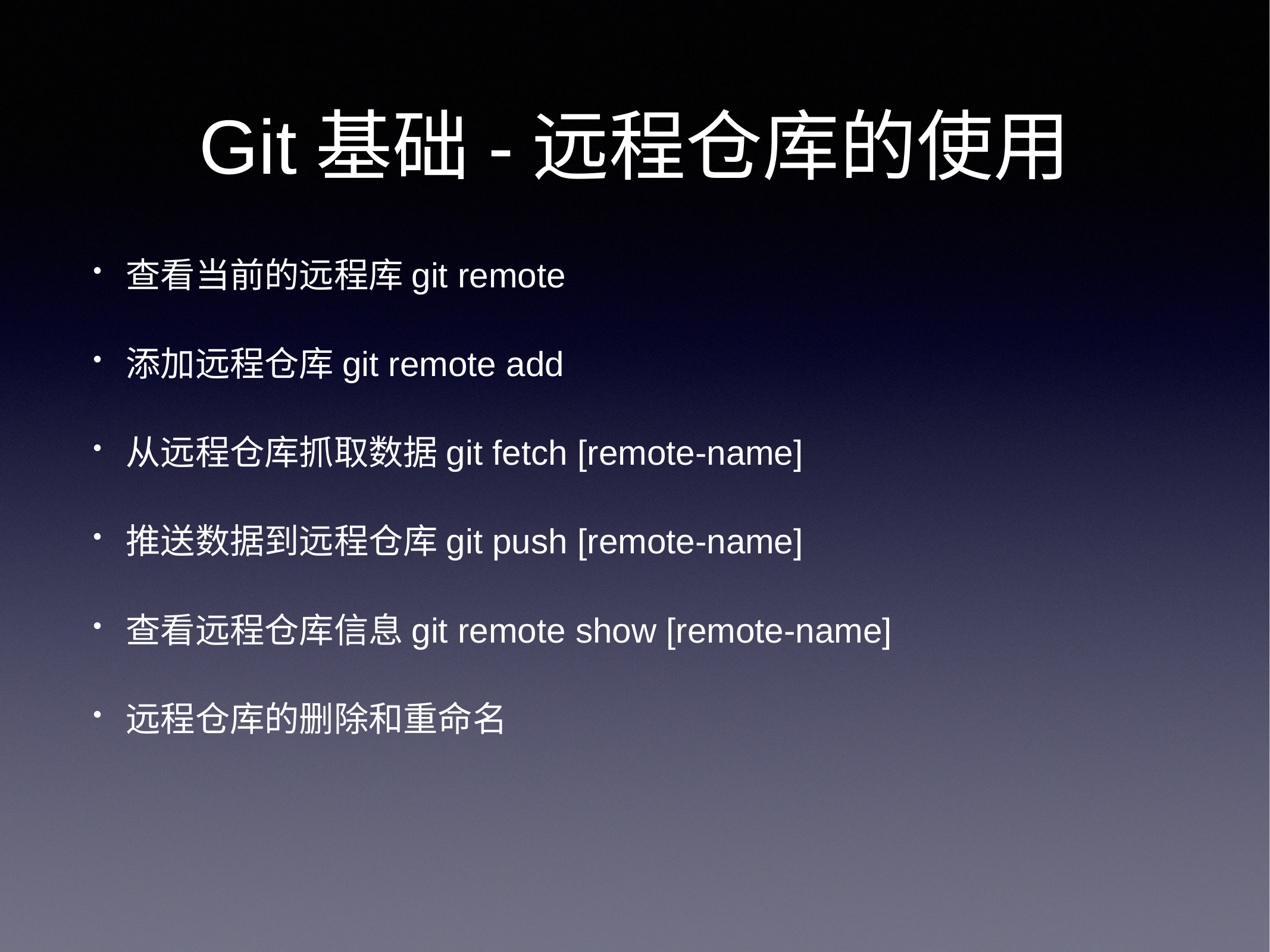

# Git基础-远程仓库的使用
查看当前的远程库git remote
添加远程仓库git remote add
从远程仓库抓取数据git fetch [remote-name]
推送数据到远程仓库git push [remote-name]
查看远程仓库信息git remote show [remote-name]
远程仓库的删除和重命名